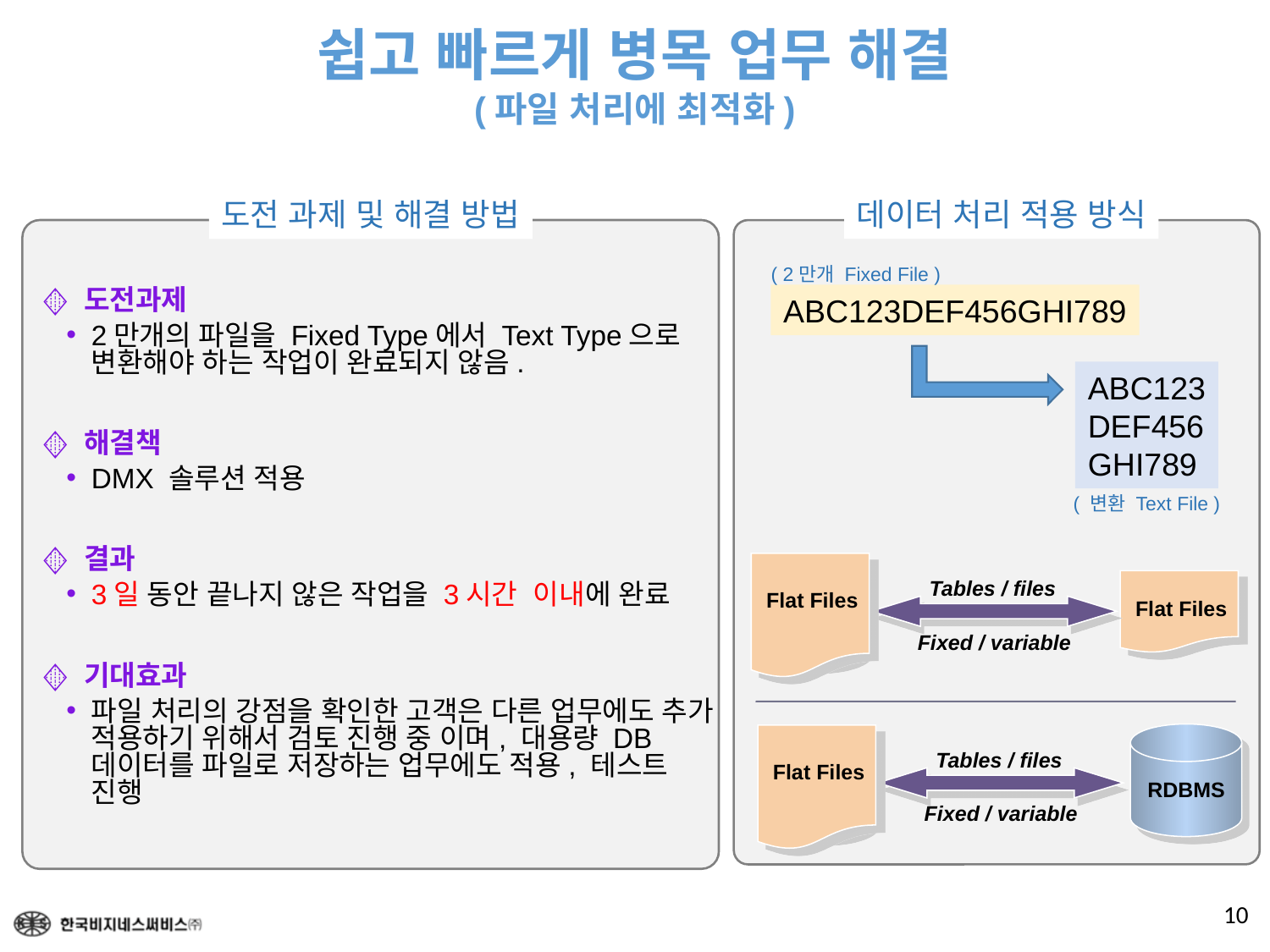

쉽고 빠르게 병목 업무 해결
(파일 처리에 최적화)
데이터 처리 적용 방식
도전 과제 및 해결 방법

( 2만개 Fixed File )
ABC123DEF456GHI789
🔶 도전과제
2만개의 파일을 Fixed Type에서 Text Type으로 변환해야 하는 작업이 완료되지 않음.

🔶 해결책
DMX 솔루션 적용

🔶 결과
3일 동안 끝나지 않은 작업을 3시간  이내에 완료

🔶 기대효과
파일 처리의 강점을 확인한 고객은 다른 업무에도 추가 적용하기 위해서 검토 진행 중 이며, 대용량 DB 데이터를 파일로 저장하는 업무에도 적용, 테스트 진행

ABC123
DEF456
GHI789
( 변환 Text File )

Flat Files

RDBMS
Tables / files

Flat Files

Fixed / variable

RDBMS

Flat Files

RDBMS
Tables / files
Flat Files

Fixed / variable
10